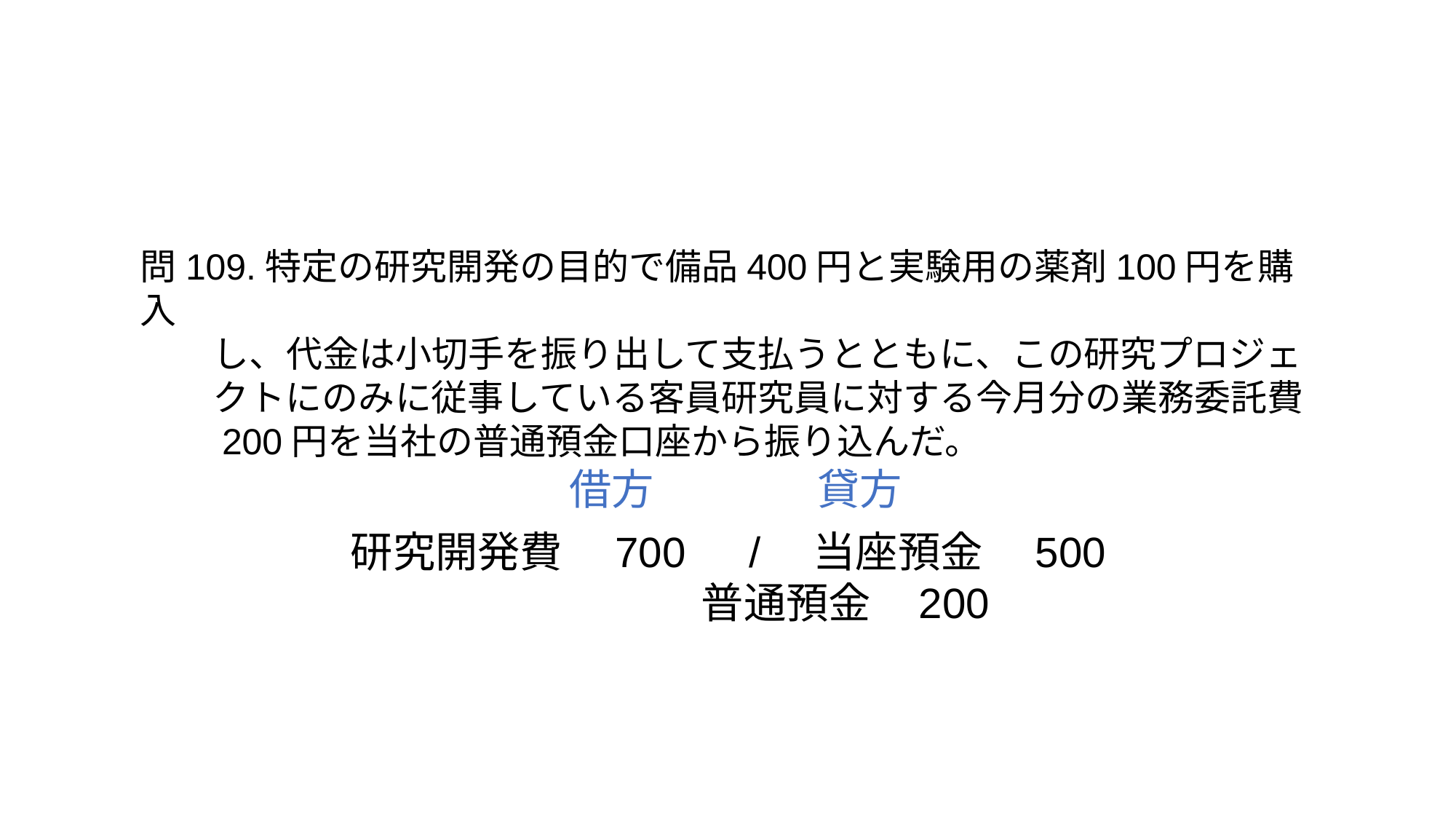

問109.特定の研究開発の目的で備品400円と実験用の薬剤100円を購入
　　し、代金は小切手を振り出して支払うとともに、この研究プロジェ
　　クトにのみに従事している客員研究員に対する今月分の業務委託費
　　200円を当社の普通預金口座から振り込んだ。
借方
貸方
研究開発費　700　/　当座預金　500
                                    普通預金    200